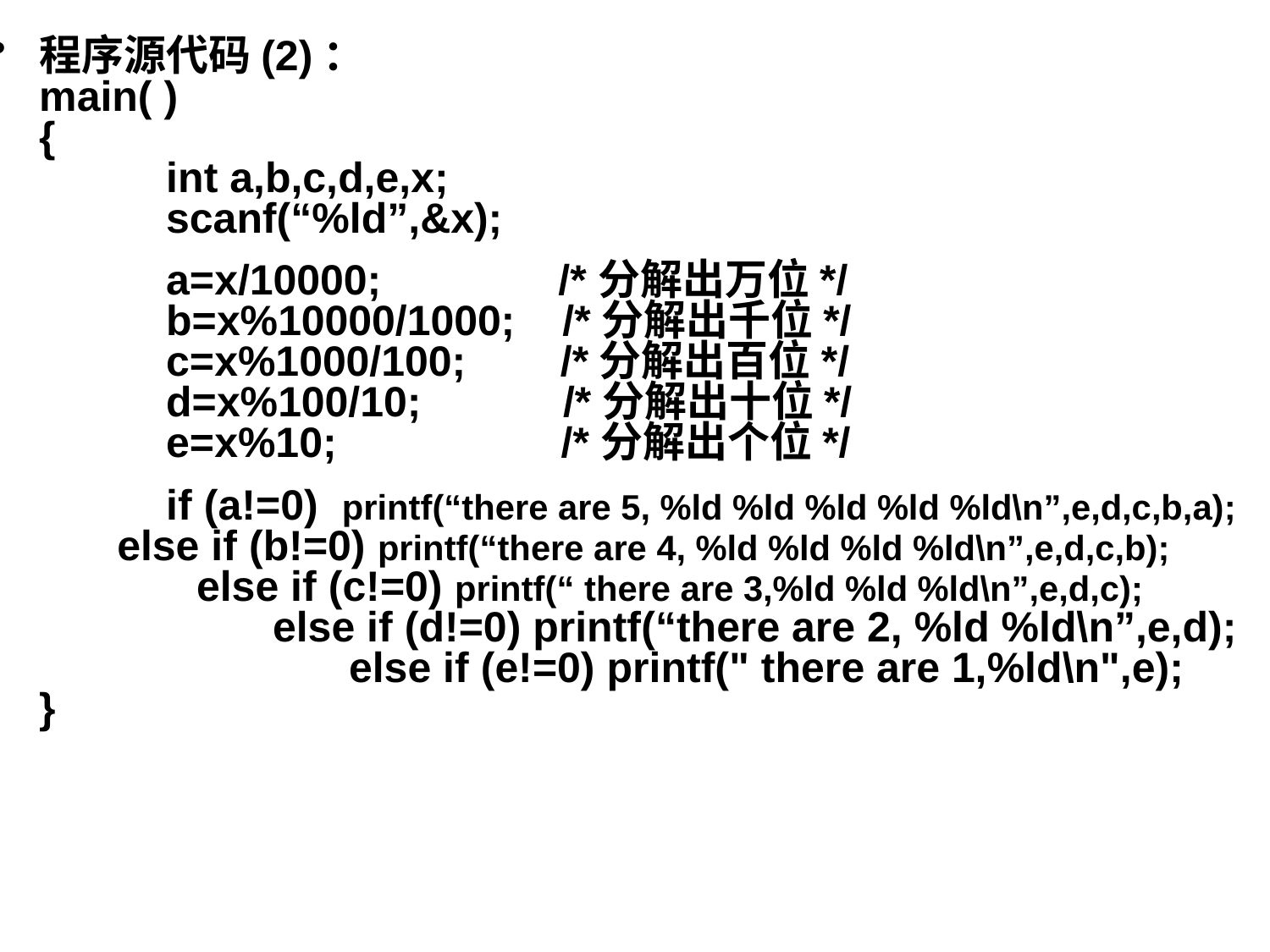

程序源代码(2)：
main( )
{
	int a,b,c,d,e,x;
	scanf(“%ld”,&x);
	a=x/10000;               /*分解出万位*/
	b=x%10000/1000;    /*分解出千位*/
	c=x%1000/100;        /*分解出百位*/
	d=x%100/10;            /*分解出十位*/
	e=x%10;                   /*分解出个位*/
		if (a!=0)  printf(“there are 5, %ld %ld %ld %ld %ld\n”,e,d,c,b,a);
        else if (b!=0) printf(“there are 4, %ld %ld %ld %ld\n”,e,d,c,b);
　           else if (c!=0) printf(“ there are 3,%ld %ld %ld\n”,e,d,c);
　                   else if (d!=0) printf(“there are 2, %ld %ld\n”,e,d);
　                           else if (e!=0) printf(" there are 1,%ld\n",e);
}